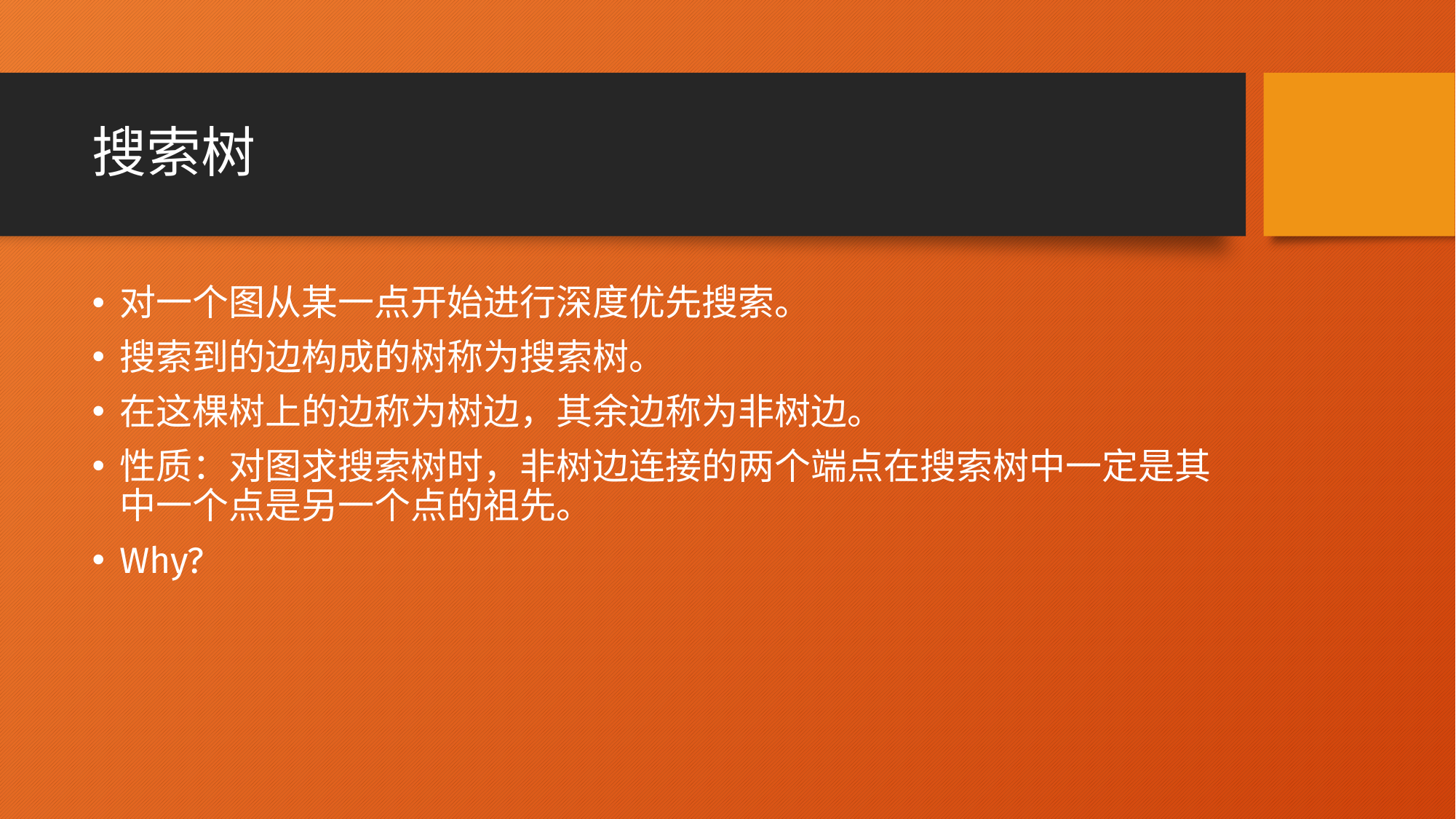

# 搜索树
对一个图从某一点开始进行深度优先搜索。
搜索到的边构成的树称为搜索树。
在这棵树上的边称为树边，其余边称为非树边。
性质：对图求搜索树时，非树边连接的两个端点在搜索树中一定是其中一个点是另一个点的祖先。
Why?